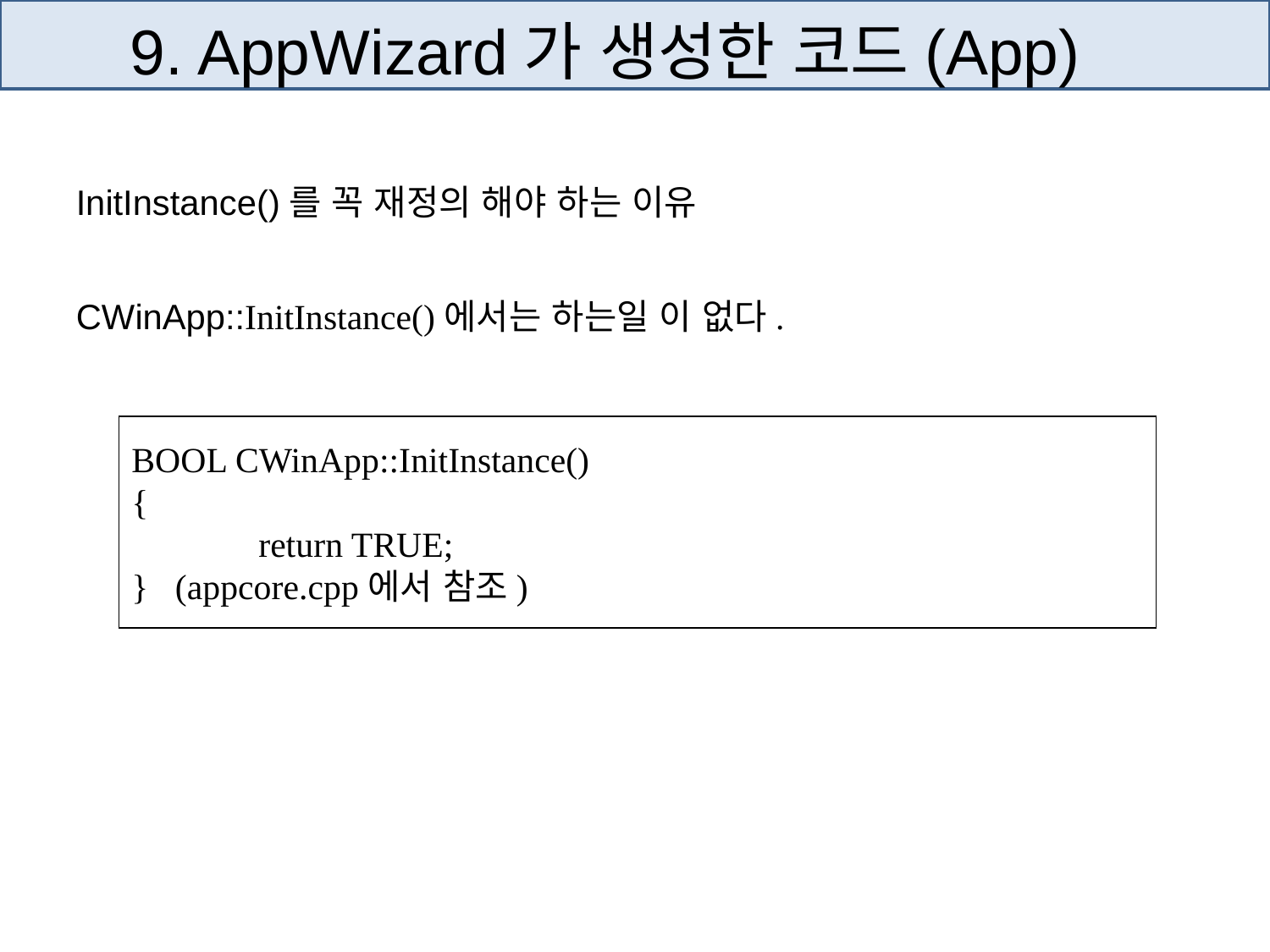

# 9. AppWizard가 생성한 코드(App)
InitInstance()를 꼭 재정의 해야 하는 이유

CWinApp::InitInstance()에서는 하는일 이 없다.

BOOL CWinApp::InitInstance()
{
	return TRUE;
}   (appcore.cpp에서 참조)